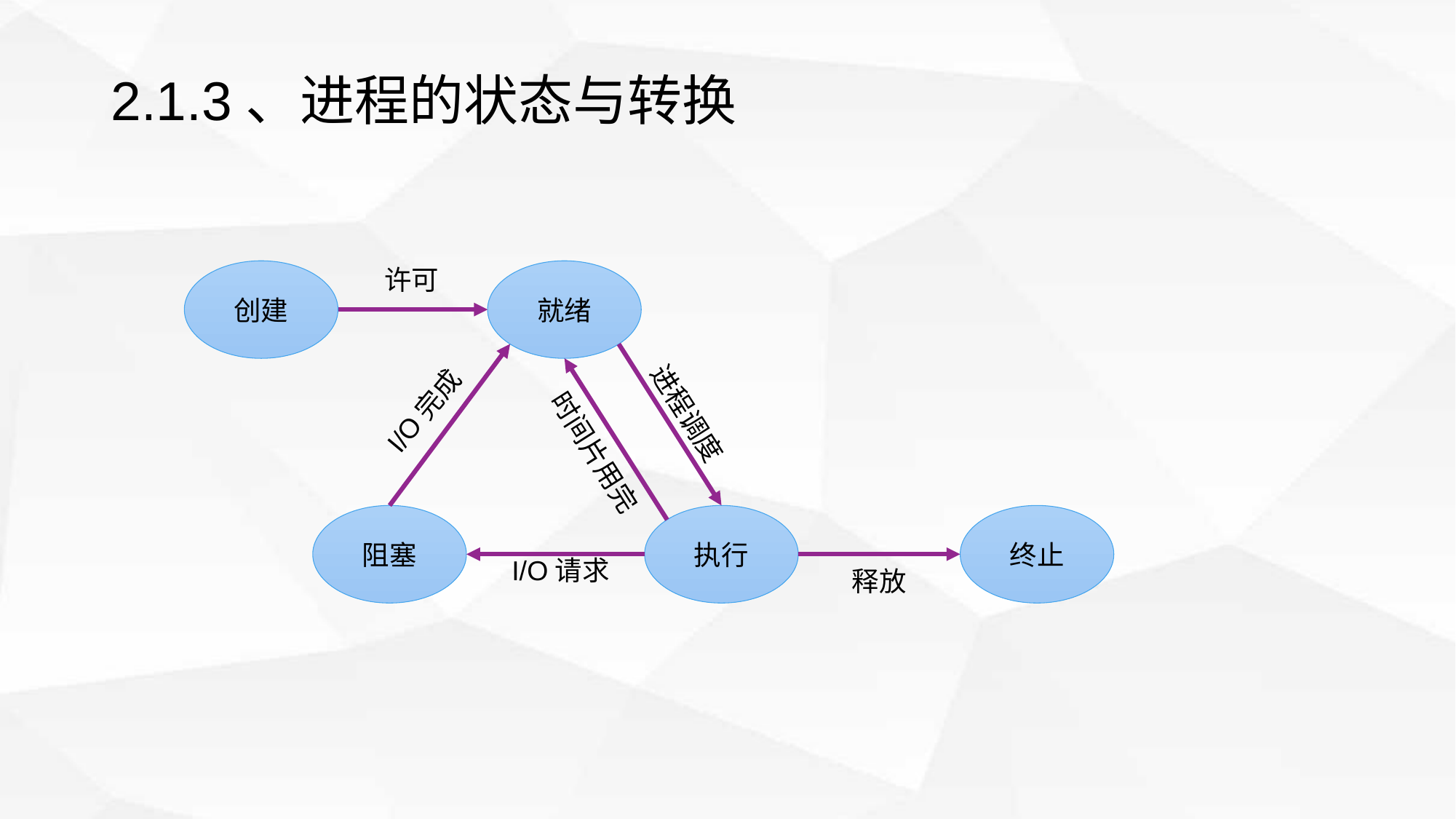

# 2.1.3、进程的状态与转换
许可
创建
就绪
I/O完成
进程调度
时间片用完
阻塞
执行
终止
I/O请求
释放